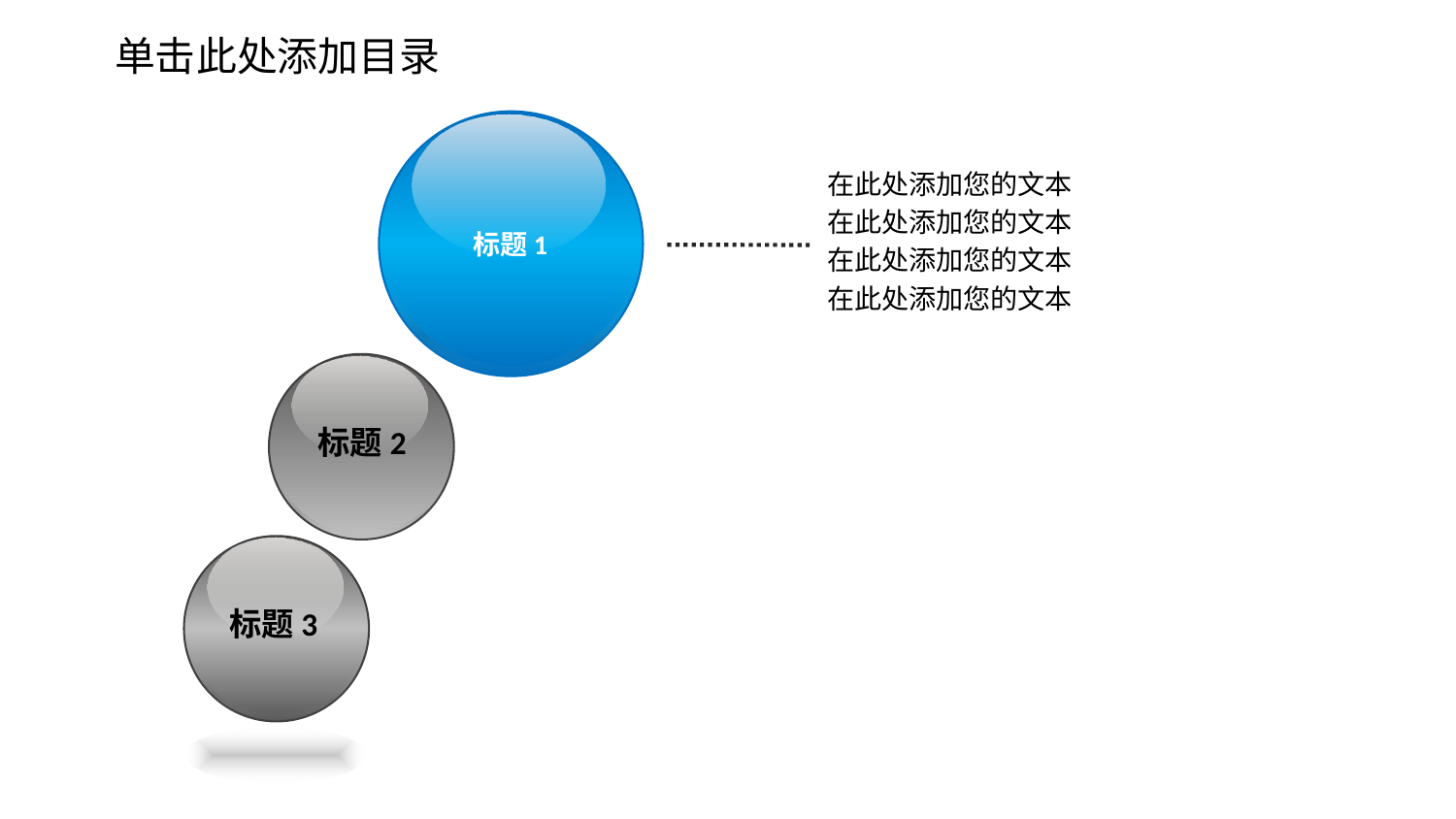

单击此处添加目录

标题1
在此处添加您的文本
在此处添加您的文本
在此处添加您的文本
在此处添加您的文本

标题2

标题3